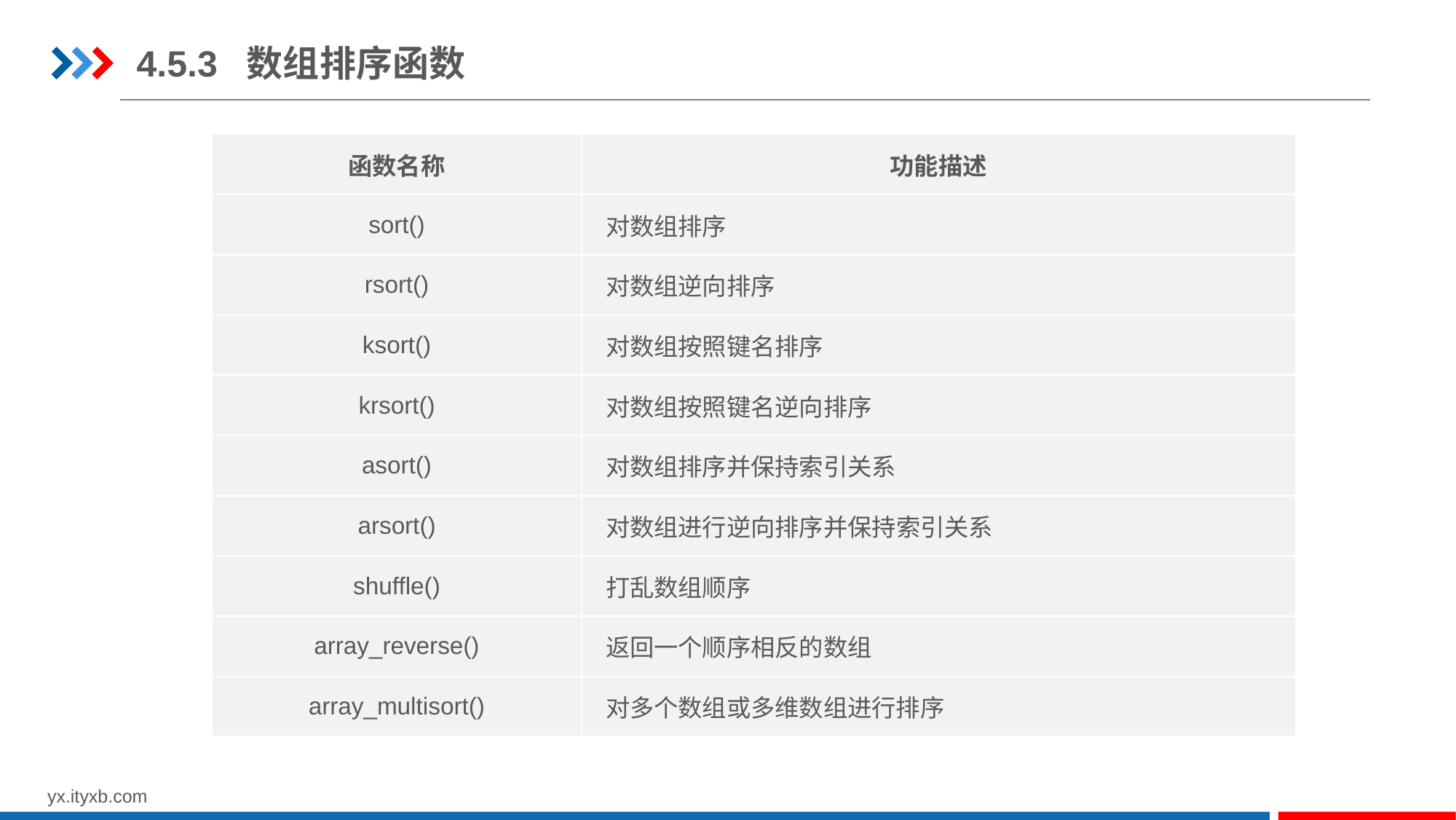

4.5.3  数组排序函数
| 函数名称 | 功能描述 |
| --- | --- |
| sort() | 对数组排序 |
| rsort() | 对数组逆向排序 |
| ksort() | 对数组按照键名排序 |
| krsort() | 对数组按照键名逆向排序 |
| asort() | 对数组排序并保持索引关系 |
| arsort() | 对数组进行逆向排序并保持索引关系 |
| shuffle() | 打乱数组顺序 |
| array\_reverse() | 返回一个顺序相反的数组 |
| array\_multisort() | 对多个数组或多维数组进行排序 |